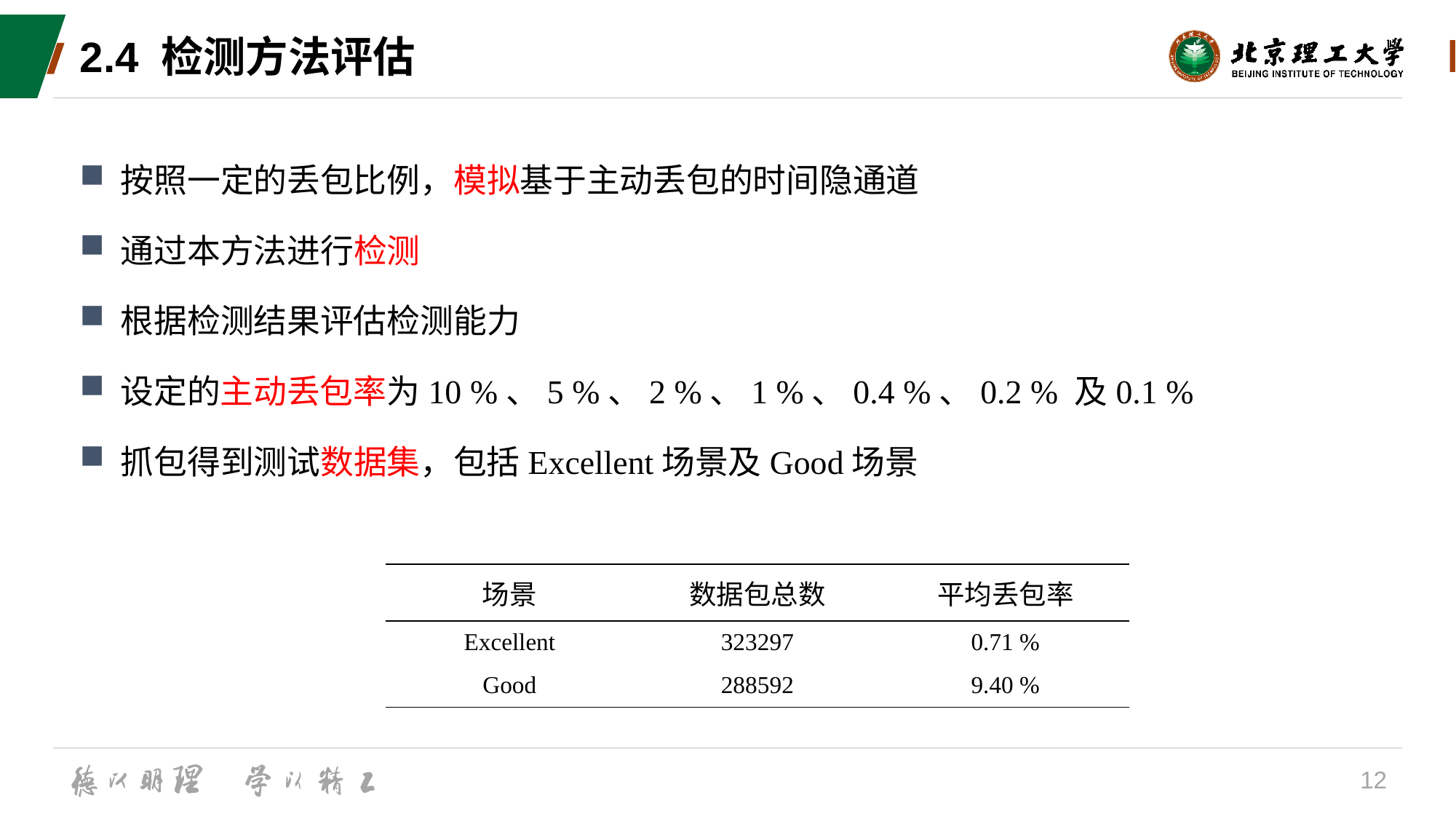

# 2.4 检测方法评估
按照一定的丢包比例，模拟基于主动丢包的时间隐通道
通过本方法进行检测
根据检测结果评估检测能力
设定的主动丢包率为10 %、5 %、2 %、1 %、0.4 %、0.2 % 及0.1 %
抓包得到测试数据集，包括Excellent场景及Good场景
| 场景 | 数据包总数 | 平均丢包率 |
| --- | --- | --- |
| Excellent | 323297 | 0.71 % |
| Good | 288592 | 9.40 % |